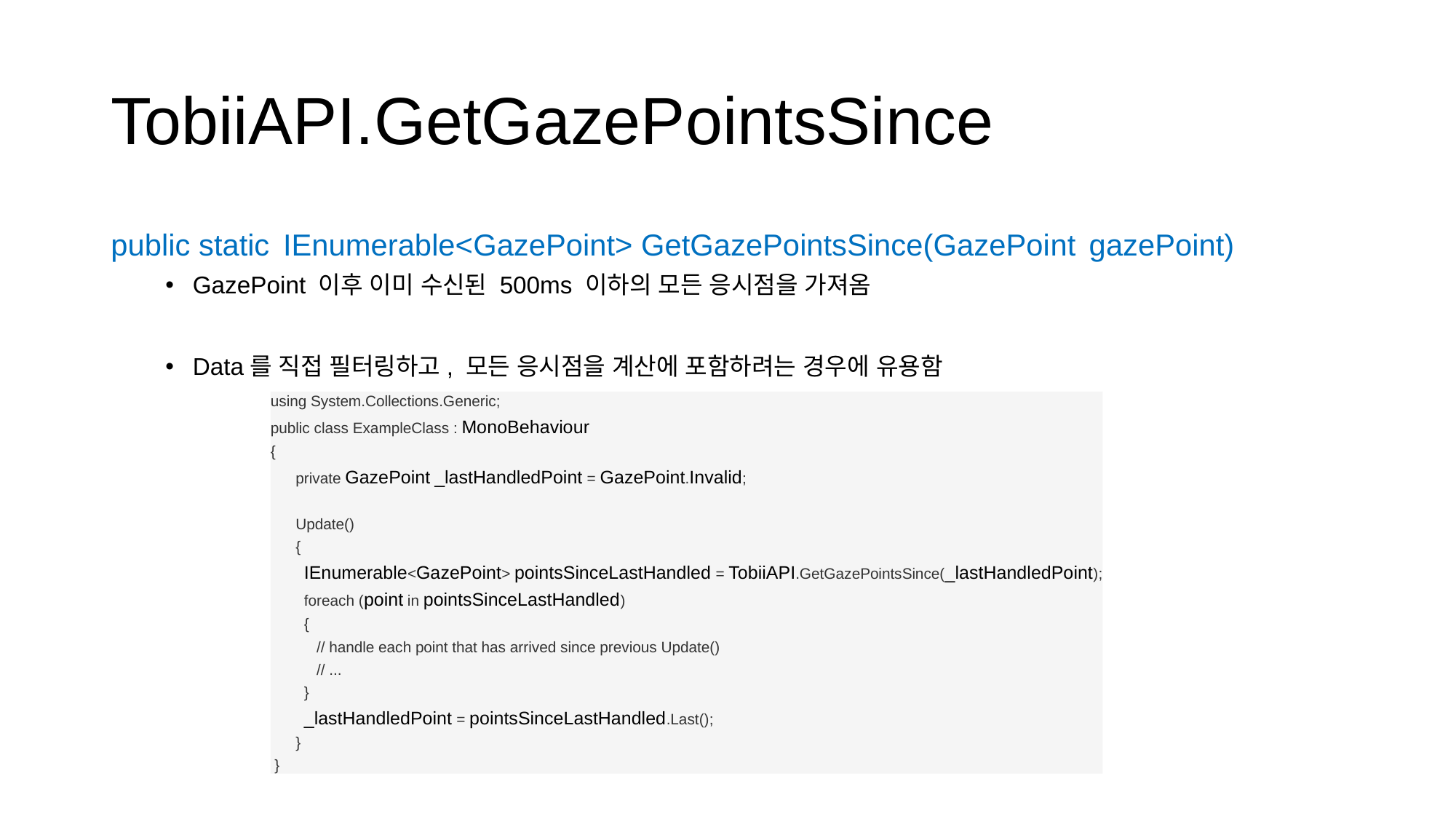

# TobiiAPI.GetGazePointsSince
public static IEnumerable<GazePoint> GetGazePointsSince(GazePoint gazePoint)
GazePoint 이후 이미 수신된 500ms 이하의 모든 응시점을 가져옴

Data를 직접 필터링하고, 모든 응시점을 계산에 포함하려는 경우에 유용함

using System.Collections.Generic;
public class ExampleClass : MonoBehaviour
{
      private GazePoint _lastHandledPoint = GazePoint.Invalid;

      Update()
      {
        IEnumerable<GazePoint> pointsSinceLastHandled = TobiiAPI.GetGazePointsSince(_lastHandledPoint);
        foreach (point in pointsSinceLastHandled)
        {
           // handle each point that has arrived since previous Update()
           // ...
        }
        _lastHandledPoint = pointsSinceLastHandled.Last();
      }
 }